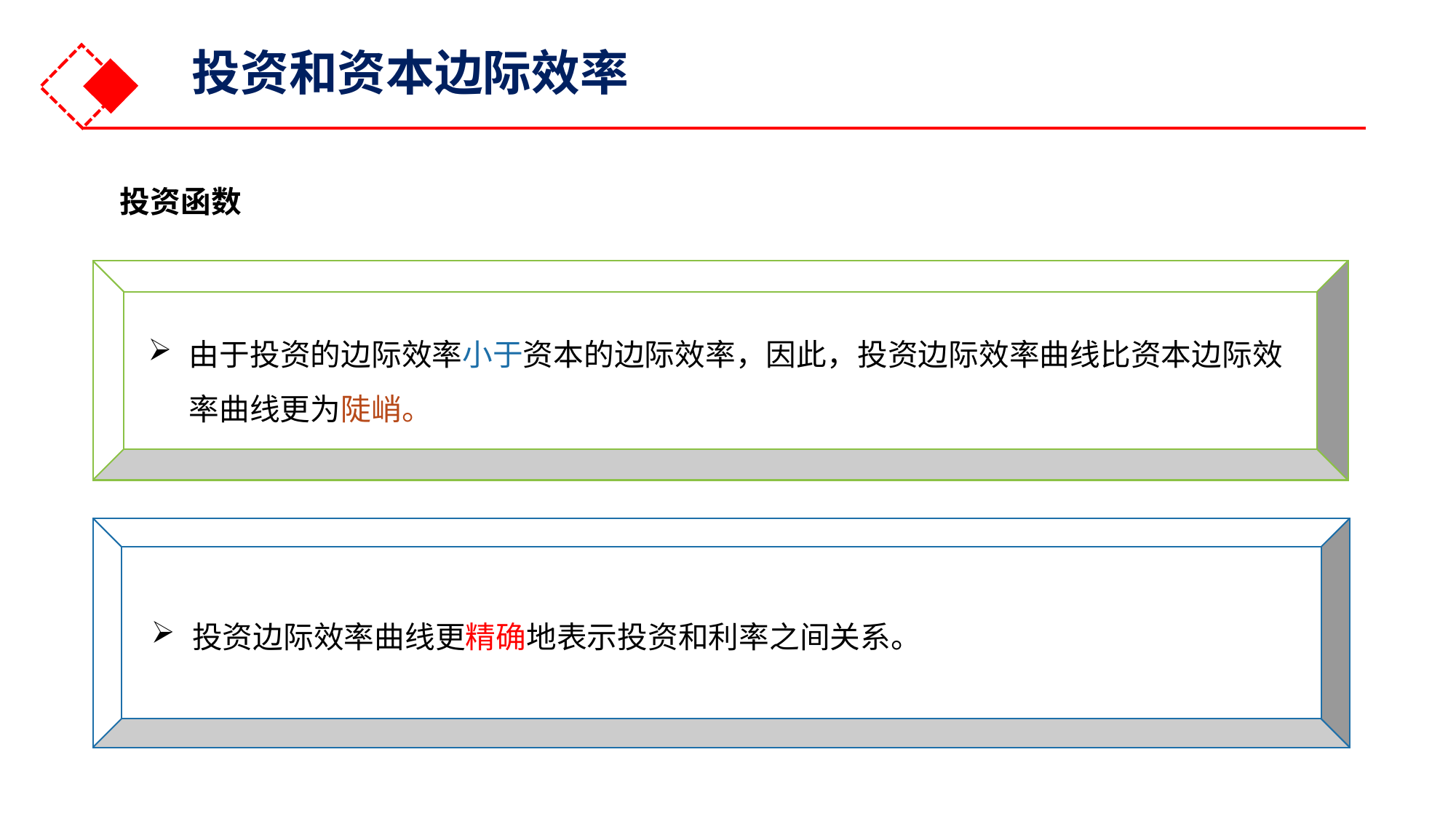

投资和资本边际效率

投资函数

由于投资的边际效率小于资本的边际效率，因此，投资边际效率曲线比资本边际效率曲线更为陡峭。

投资边际效率曲线更精确地表示投资和利率之间关系。